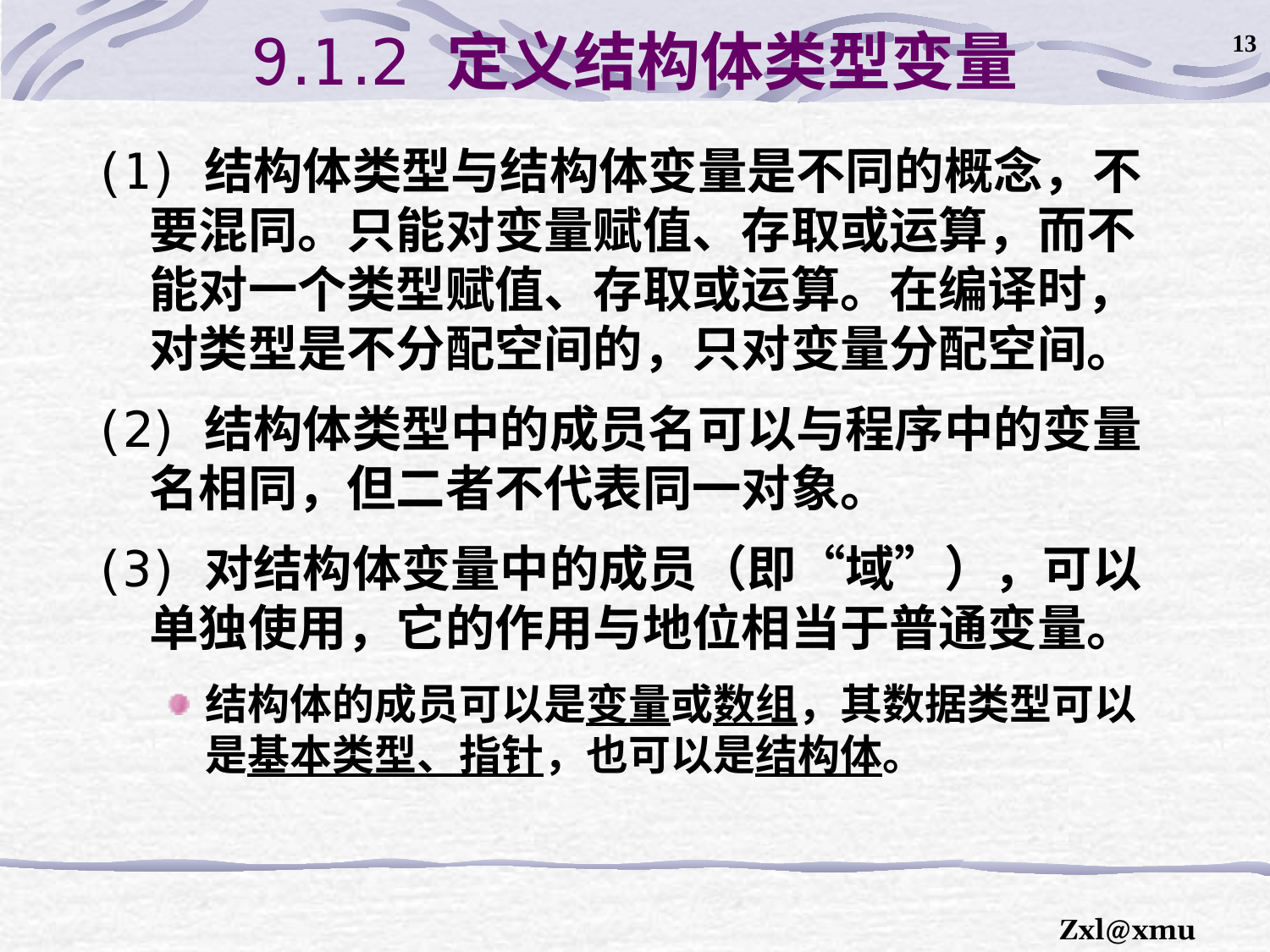

13
# 9.1.2 定义结构体类型变量
(1) 结构体类型与结构体变量是不同的概念，不要混同。只能对变量赋值、存取或运算，而不能对一个类型赋值、存取或运算。在编译时，对类型是不分配空间的，只对变量分配空间。
(2) 结构体类型中的成员名可以与程序中的变量名相同，但二者不代表同一对象。
(3) 对结构体变量中的成员（即“域”），可以单独使用，它的作用与地位相当于普通变量。
结构体的成员可以是变量或数组，其数据类型可以是基本类型、指针，也可以是结构体。